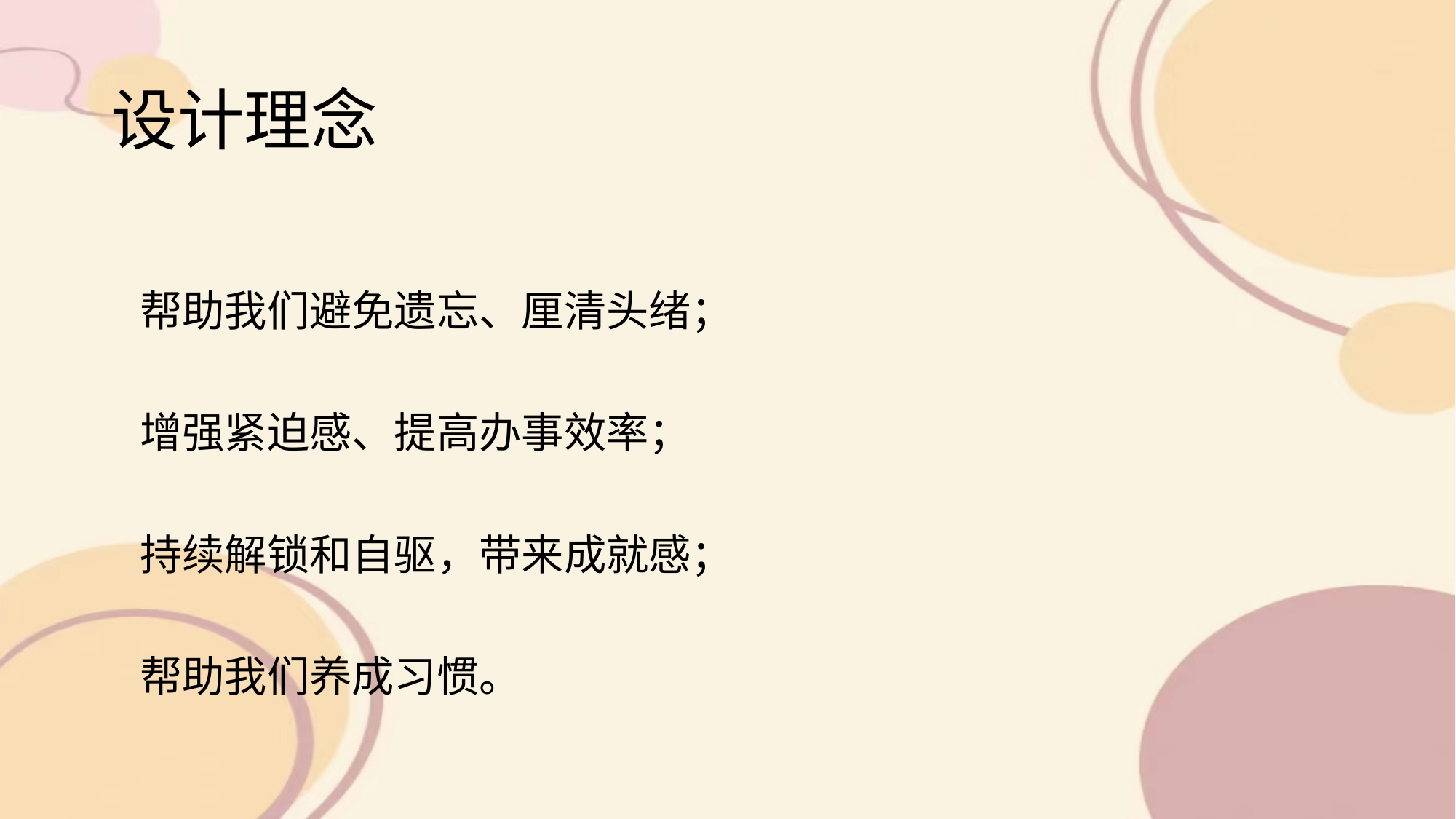

# 设计理念

  帮助我们避免遗忘、厘清头绪；

  增强紧迫感、提高办事效率；

  持续解锁和自驱，带来成就感；

  帮助我们养成习惯。